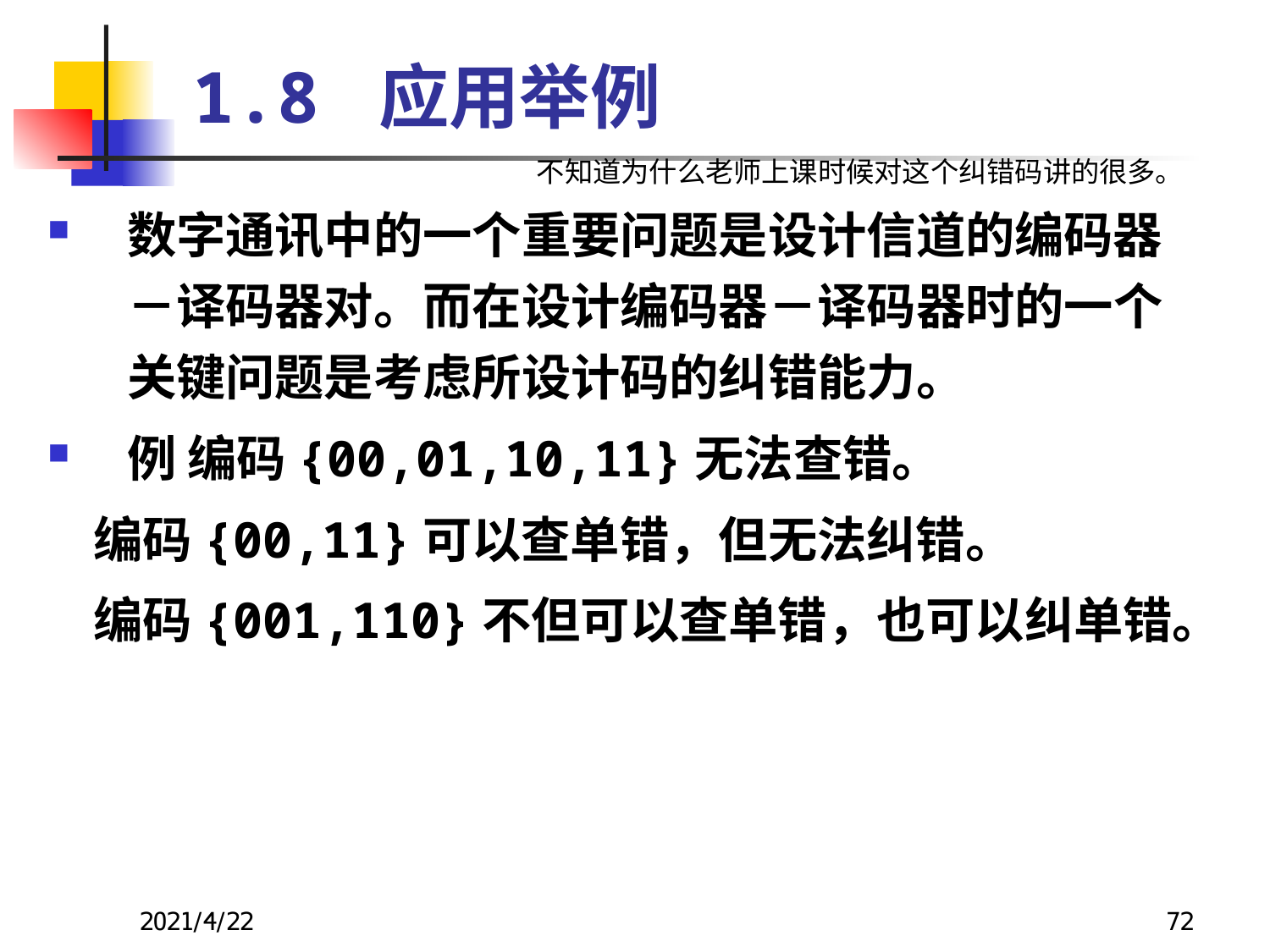

# 1.8 应用举例
不知道为什么老师上课时候对这个纠错码讲的很多。
数字通讯中的一个重要问题是设计信道的编码器－译码器对。而在设计编码器－译码器时的一个关键问题是考虑所设计码的纠错能力。
例 编码{00,01,10,11}无法查错。
   编码{00,11}可以查单错，但无法纠错。
   编码{001,110}不但可以查单错，也可以纠单错。

2021/4/22
72